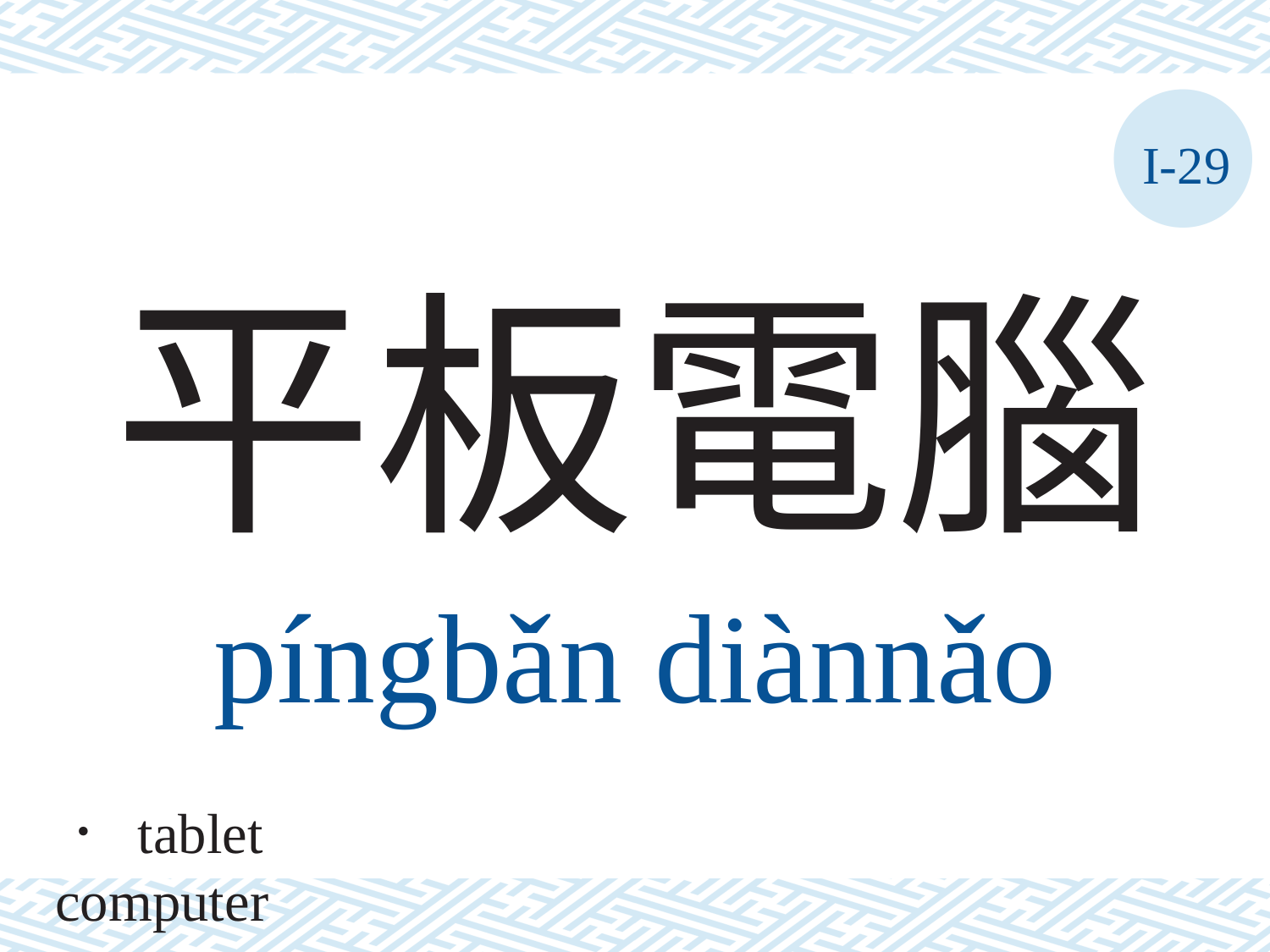

I-29
# 平板電腦
píngbǎn	diànnǎo
． tablet computer